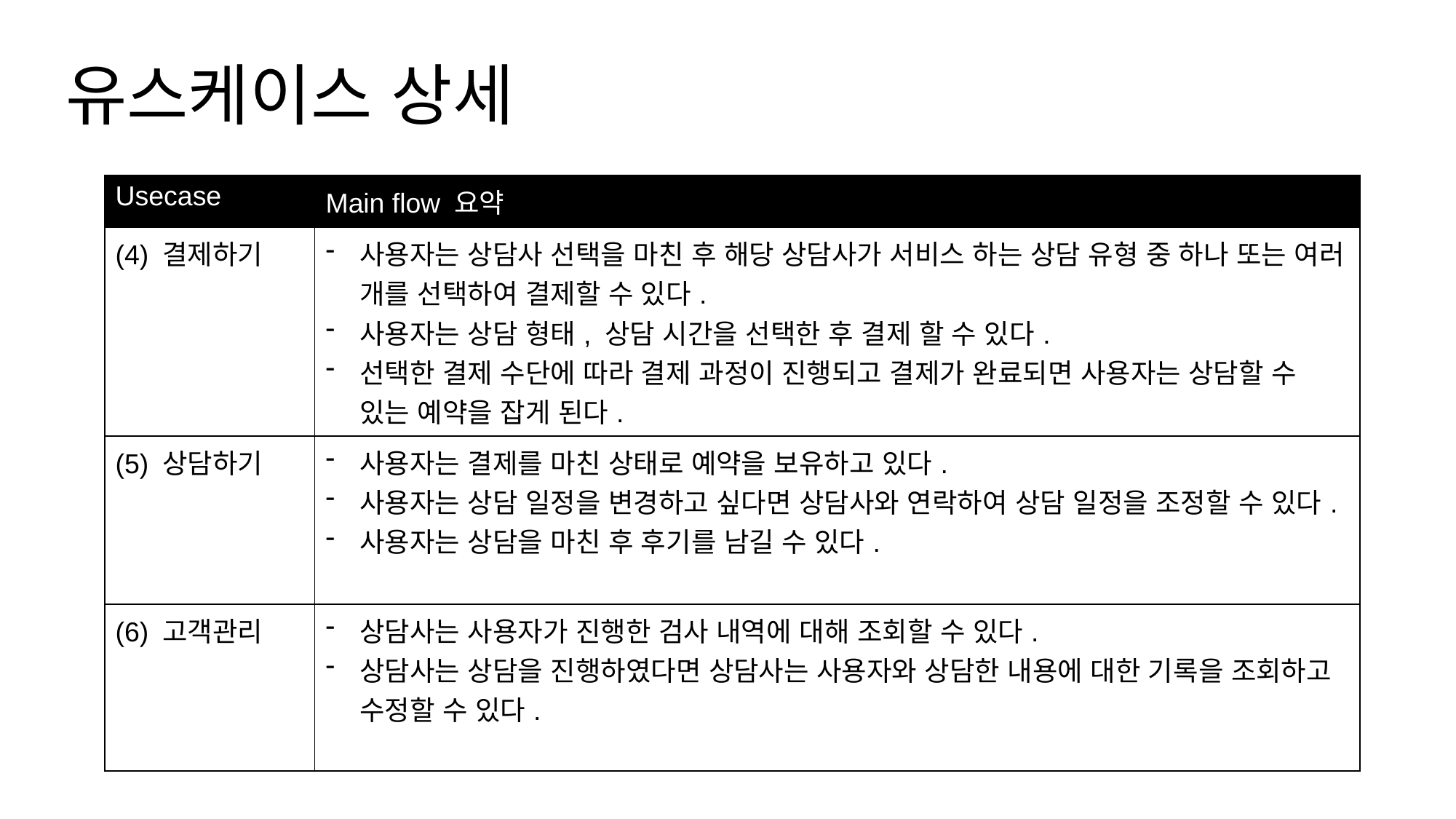

# 유스케이스 상세
| Usecase | Main flow 요약 |
| --- | --- |
| (4) 결제하기 | 사용자는 상담사 선택을 마친 후 해당 상담사가 서비스 하는 상담 유형 중 하나 또는 여러 개를 선택하여 결제할 수 있다. 사용자는 상담 형태, 상담 시간을 선택한 후 결제 할 수 있다. 선택한 결제 수단에 따라 결제 과정이 진행되고 결제가 완료되면 사용자는 상담할 수 있는 예약을 잡게 된다. |
| (5) 상담하기 | 사용자는 결제를 마친 상태로 예약을 보유하고 있다. 사용자는 상담 일정을 변경하고 싶다면 상담사와 연락하여 상담 일정을 조정할 수 있다. 사용자는 상담을 마친 후 후기를 남길 수 있다. |
| (6) 고객관리 | 상담사는 사용자가 진행한 검사 내역에 대해 조회할 수 있다. 상담사는 상담을 진행하였다면 상담사는 사용자와 상담한 내용에 대한 기록을 조회하고 수정할 수 있다. |